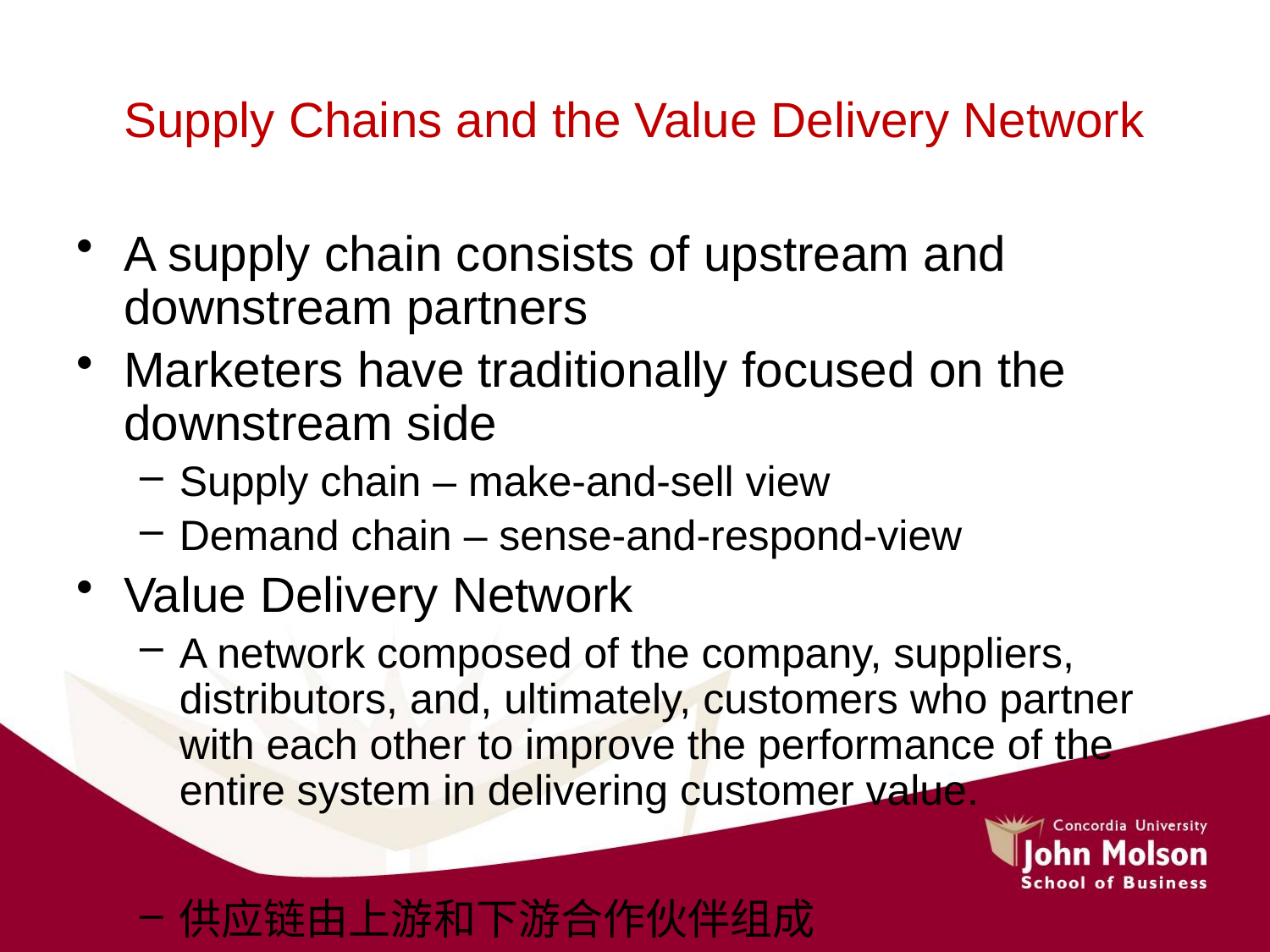

# Supply Chains and the Value Delivery Network
A supply chain consists of upstream and downstream partners
Marketers have traditionally focused on the downstream side
Supply chain – make-and-sell view
Demand chain – sense-and-respond-view
Value Delivery Network
A network composed of the company, suppliers, distributors, and, ultimately, customers who partner with each other to improve the performance of the entire system in delivering customer value.

供应链由上游和下游合作伙伴组成
营销人员传统上专注于下游
供应链——制造和销售视图
需求链——感知和响应视图
价值传递网络
由公司、供应商、分销商以及最终的客户组成的网络，他们相互合作以提高整个系统在交付客户价值方面的性能。